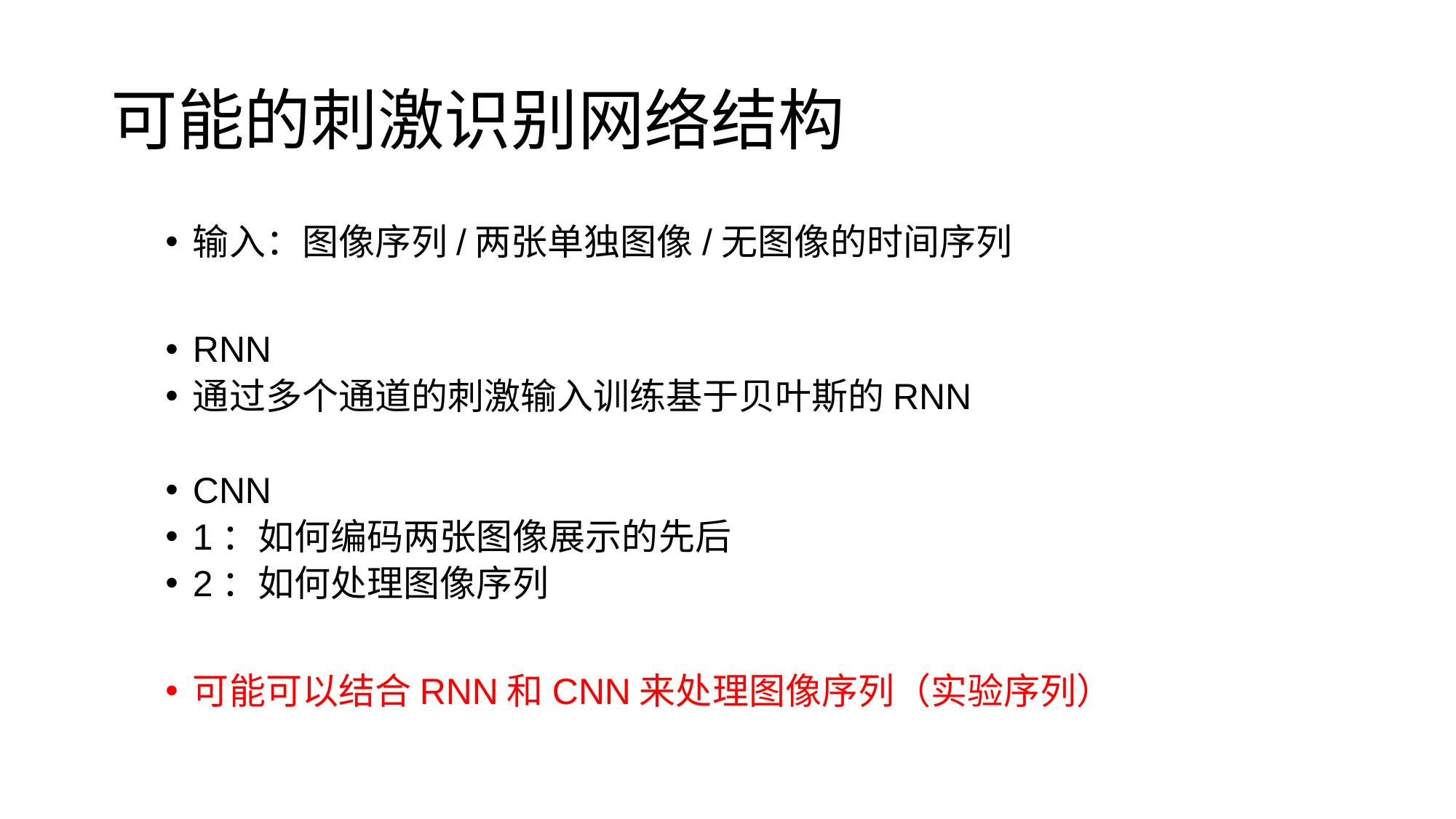

# 可能的刺激识别网络结构
输入：图像序列/两张单独图像/无图像的时间序列

RNN
通过多个通道的刺激输入训练基于贝叶斯的RNN

CNN
1：如何编码两张图像展示的先后
2：如何处理图像序列

可能可以结合RNN和CNN来处理图像序列（实验序列）